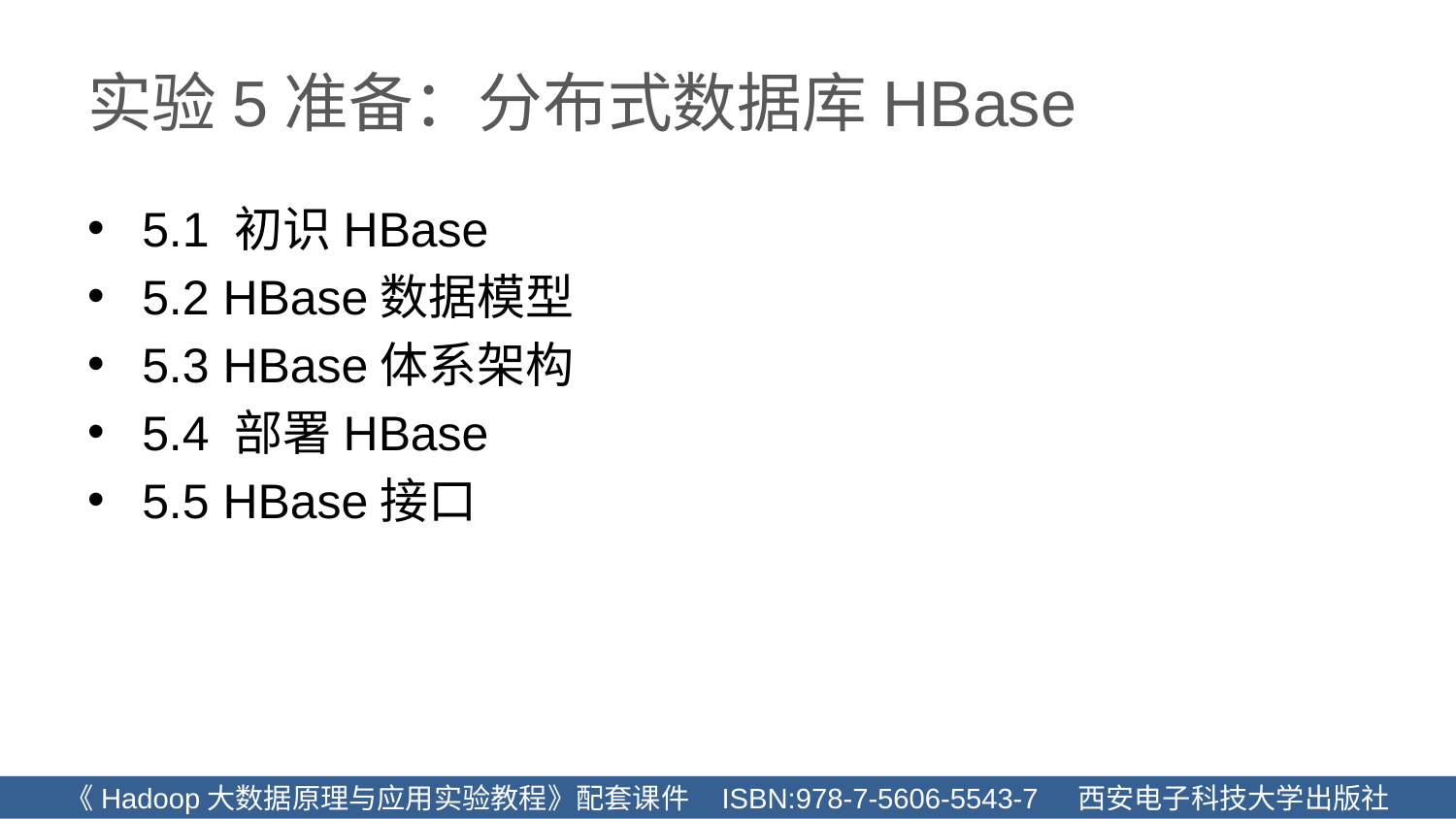

# 实验5准备：分布式数据库HBase
5.1 初识HBase
5.2 HBase数据模型
5.3 HBase体系架构
5.4 部署HBase
5.5 HBase接口